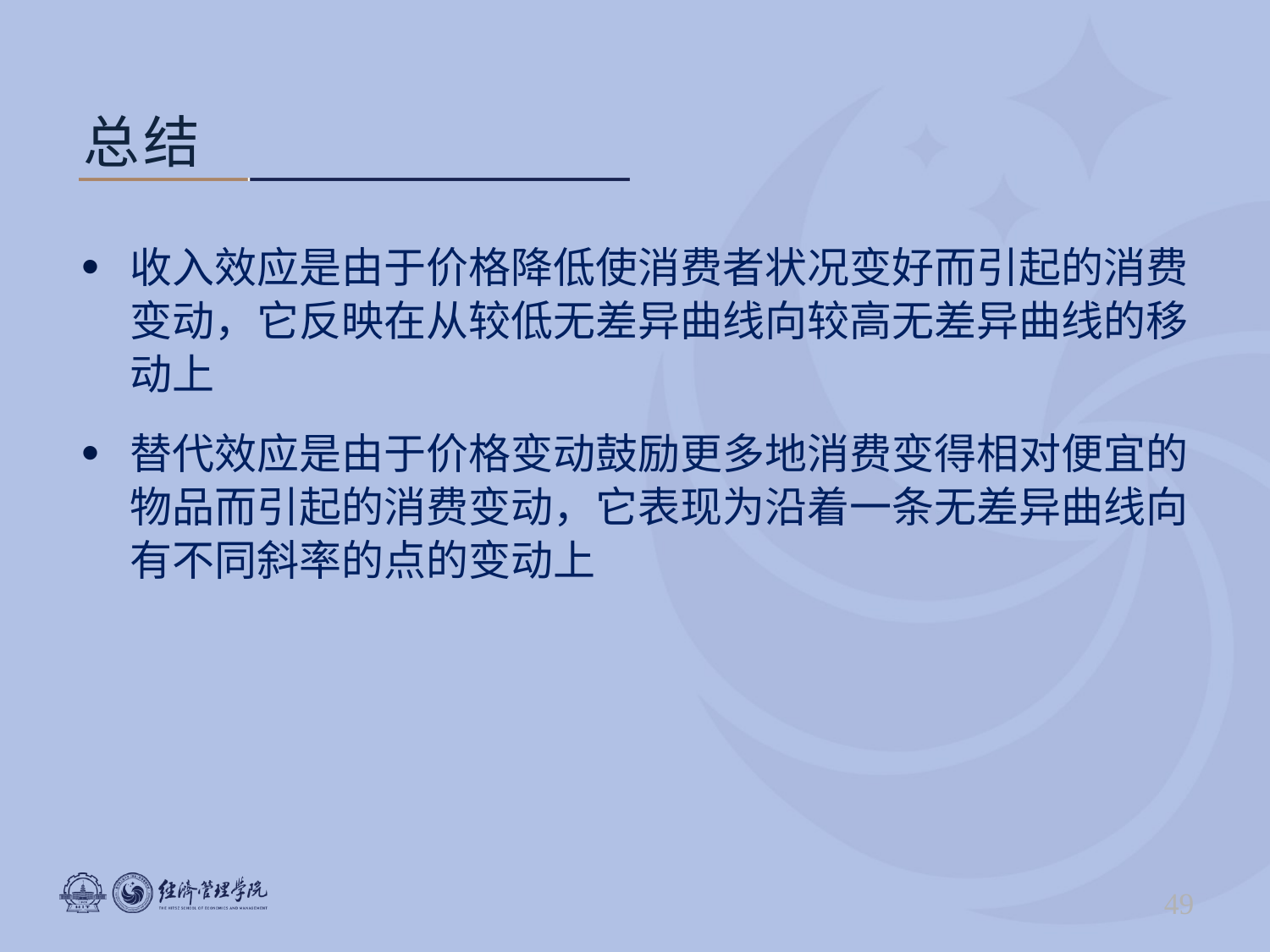

# 总结
收入效应是由于价格降低使消费者状况变好而引起的消费变动，它反映在从较低无差异曲线向较高无差异曲线的移动上
替代效应是由于价格变动鼓励更多地消费变得相对便宜的物品而引起的消费变动，它表现为沿着一条无差异曲线向有不同斜率的点的变动上